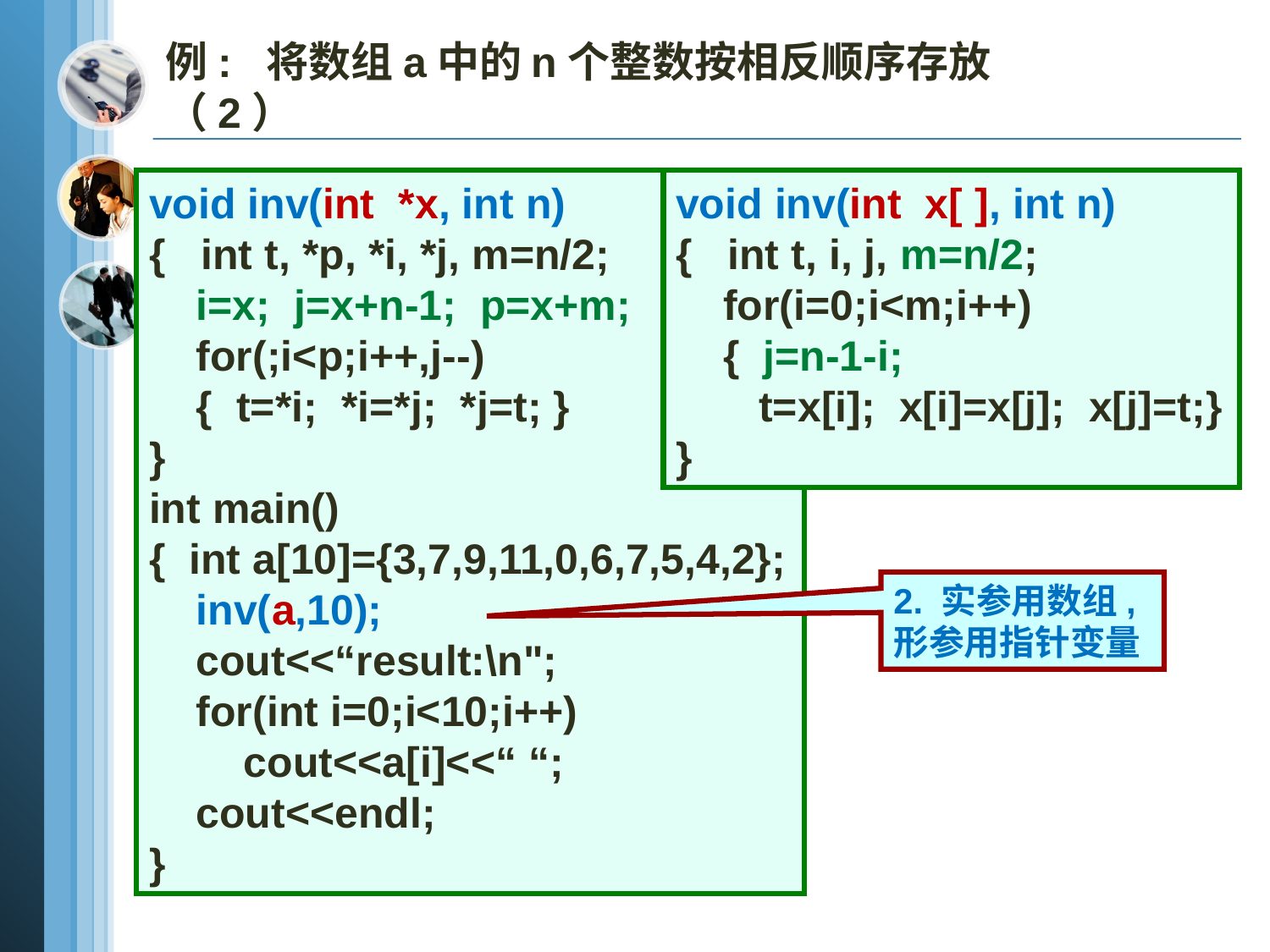

例:  将数组a中的n个整数按相反顺序存放（2）
void inv(int  *x, int n)
{   int t, *p, *i, *j, m=n/2;
    i=x;  j=x+n-1;  p=x+m;
    for(;i<p;i++,j--)
    {  t=*i;  *i=*j;  *j=t; }
}
int main()
{  int a[10]={3,7,9,11,0,6,7,5,4,2};
    inv(a,10);
    cout<<“result:\n";
    for(int i=0;i<10;i++)
        cout<<a[i]<<“ “;
    cout<<endl;
}
void inv(int  x[ ], int n)
{   int t, i, j, m=n/2;
    for(i=0;i<m;i++)
    {  j=n-1-i;
       t=x[i];  x[i]=x[j];  x[j]=t;}
}
2. 实参用数组,形参用指针变量